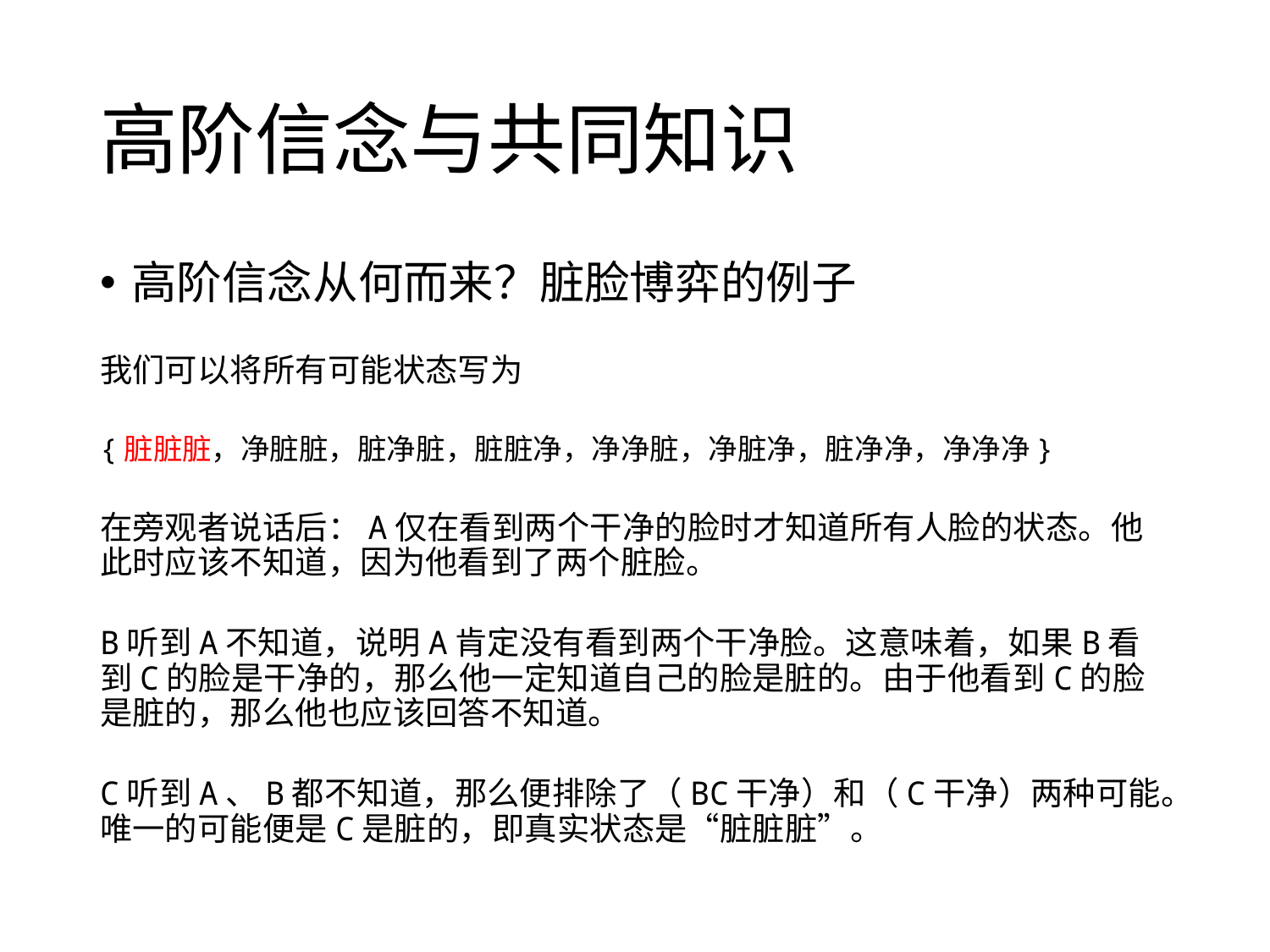

# 高阶信念与共同知识
高阶信念从何而来？脏脸博弈的例子
我们可以将所有可能状态写为
{脏脏脏，净脏脏，脏净脏，脏脏净，净净脏，净脏净，脏净净，净净净}
在旁观者说话后：A仅在看到两个干净的脸时才知道所有人脸的状态。他此时应该不知道，因为他看到了两个脏脸。
B听到A不知道，说明A肯定没有看到两个干净脸。这意味着，如果B看到C的脸是干净的，那么他一定知道自己的脸是脏的。由于他看到C的脸是脏的，那么他也应该回答不知道。
C听到A、B都不知道，那么便排除了（BC干净）和（C干净）两种可能。唯一的可能便是C是脏的，即真实状态是“脏脏脏”。